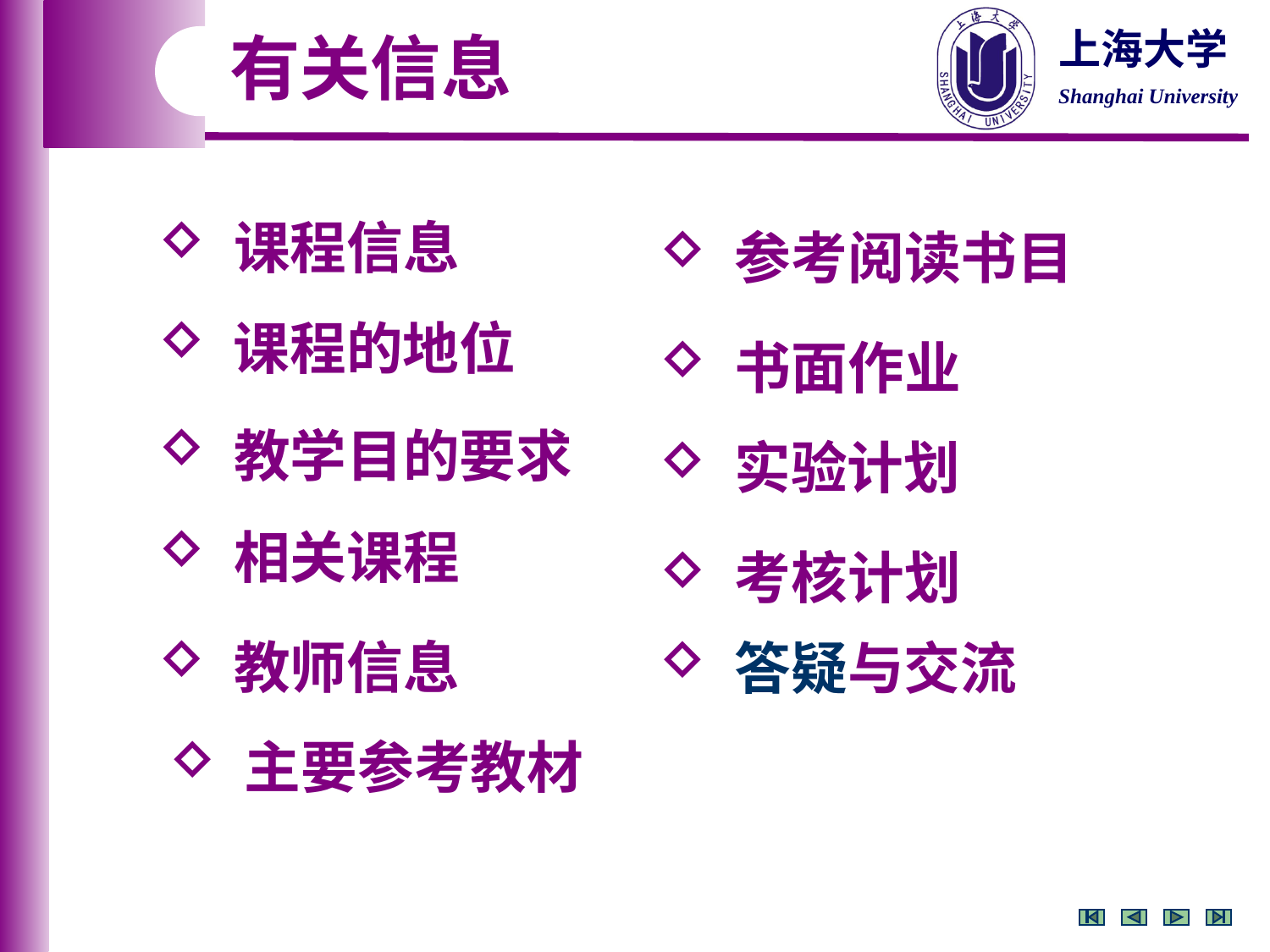

有关信息
 课程信息
 参考阅读书目
 课程的地位
 书面作业
 教学目的要求
 实验计划
 相关课程
 考核计划
 教师信息
 答疑与交流
 主要参考教材